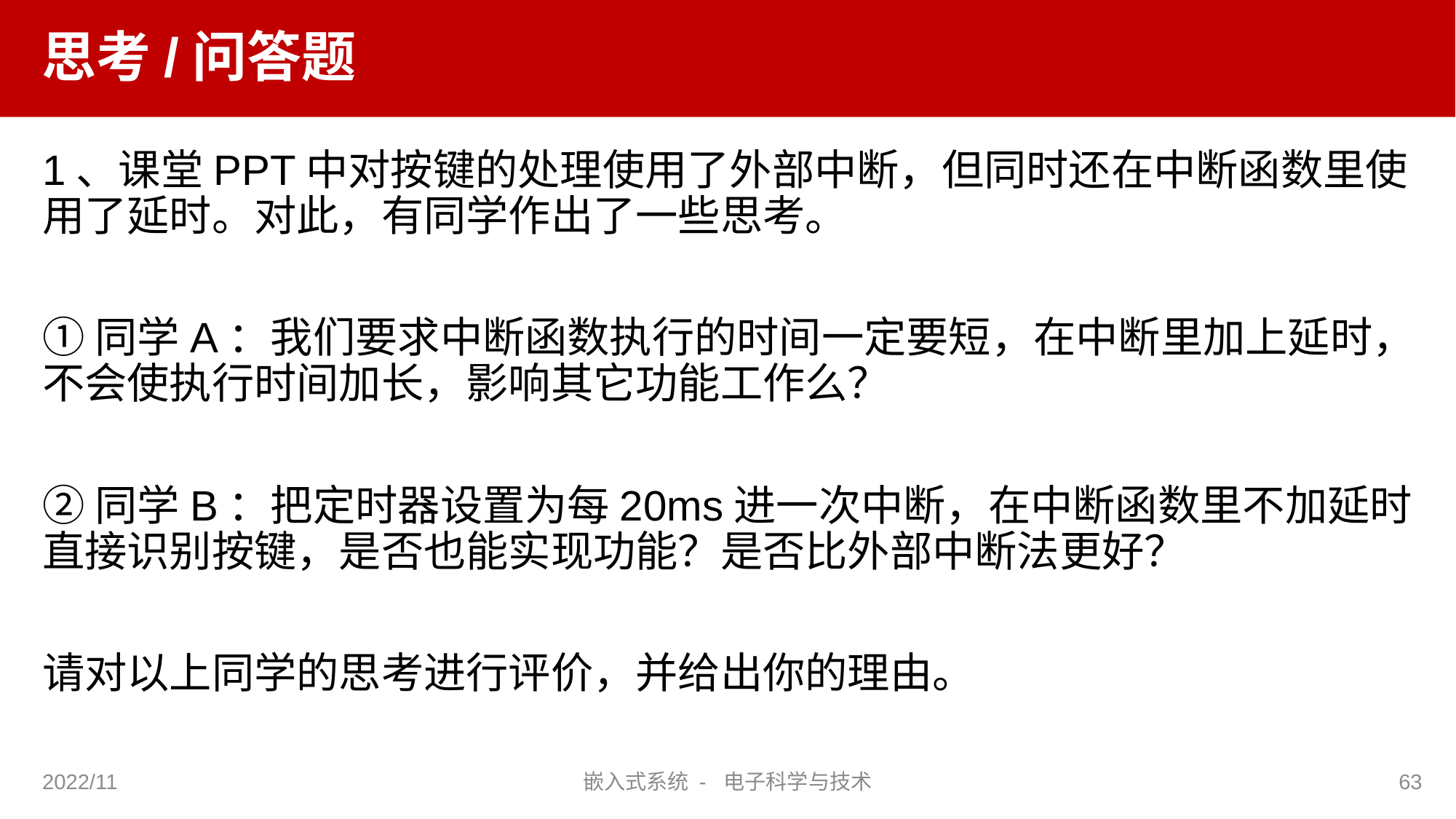

# 思考/问答题
1、课堂PPT中对按键的处理使用了外部中断，但同时还在中断函数里使用了延时。对此，有同学作出了一些思考。

①同学A：我们要求中断函数执行的时间一定要短，在中断里加上延时，不会使执行时间加长，影响其它功能工作么？

②同学B：把定时器设置为每20ms进一次中断，在中断函数里不加延时直接识别按键，是否也能实现功能？是否比外部中断法更好？

请对以上同学的思考进行评价，并给出你的理由。
2022/11
嵌入式系统 -  电子科学与技术
63